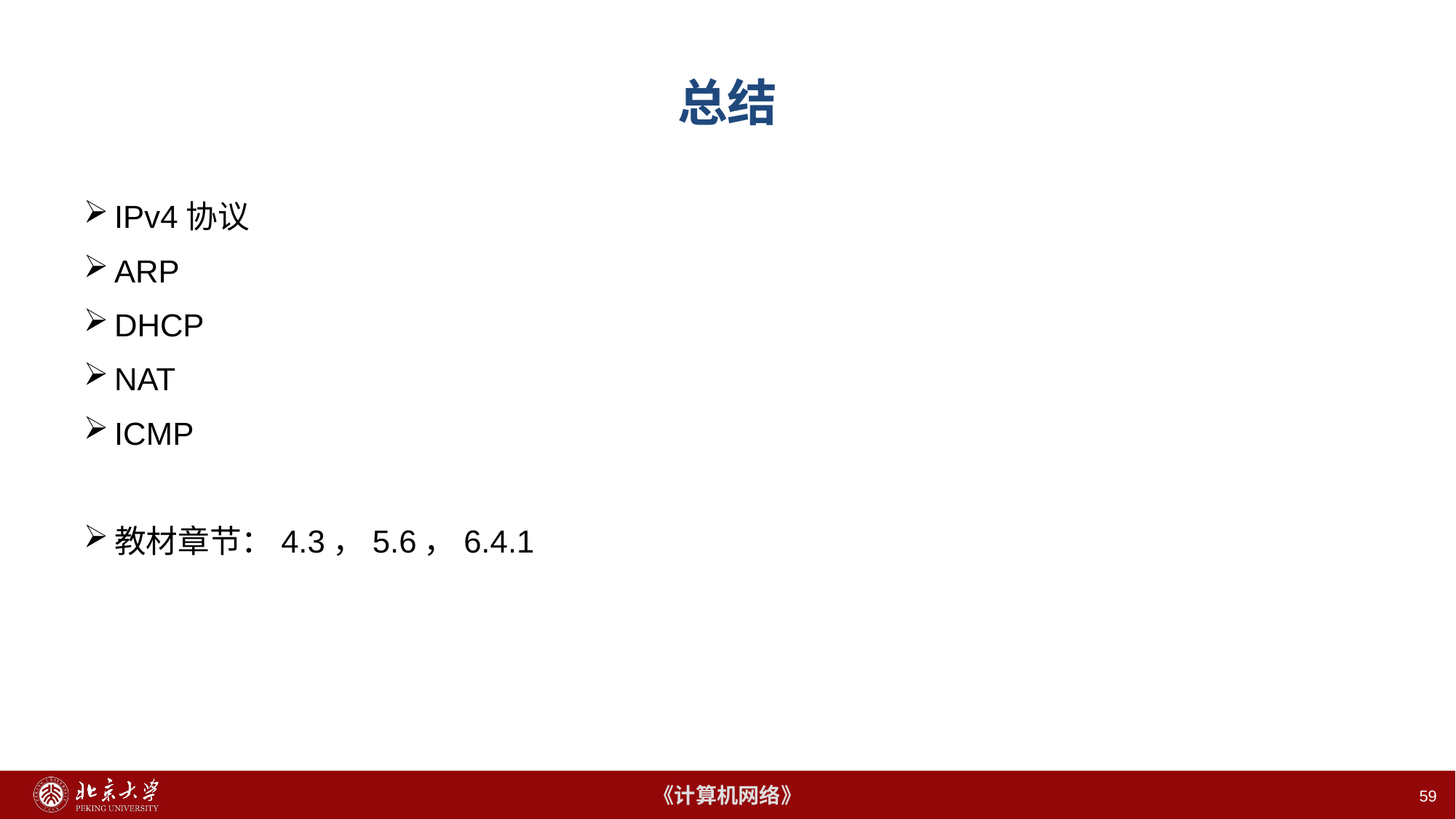

# 总结
IPv4协议
ARP
DHCP
NAT
ICMP

教材章节：4.3，5.6，6.4.1
59